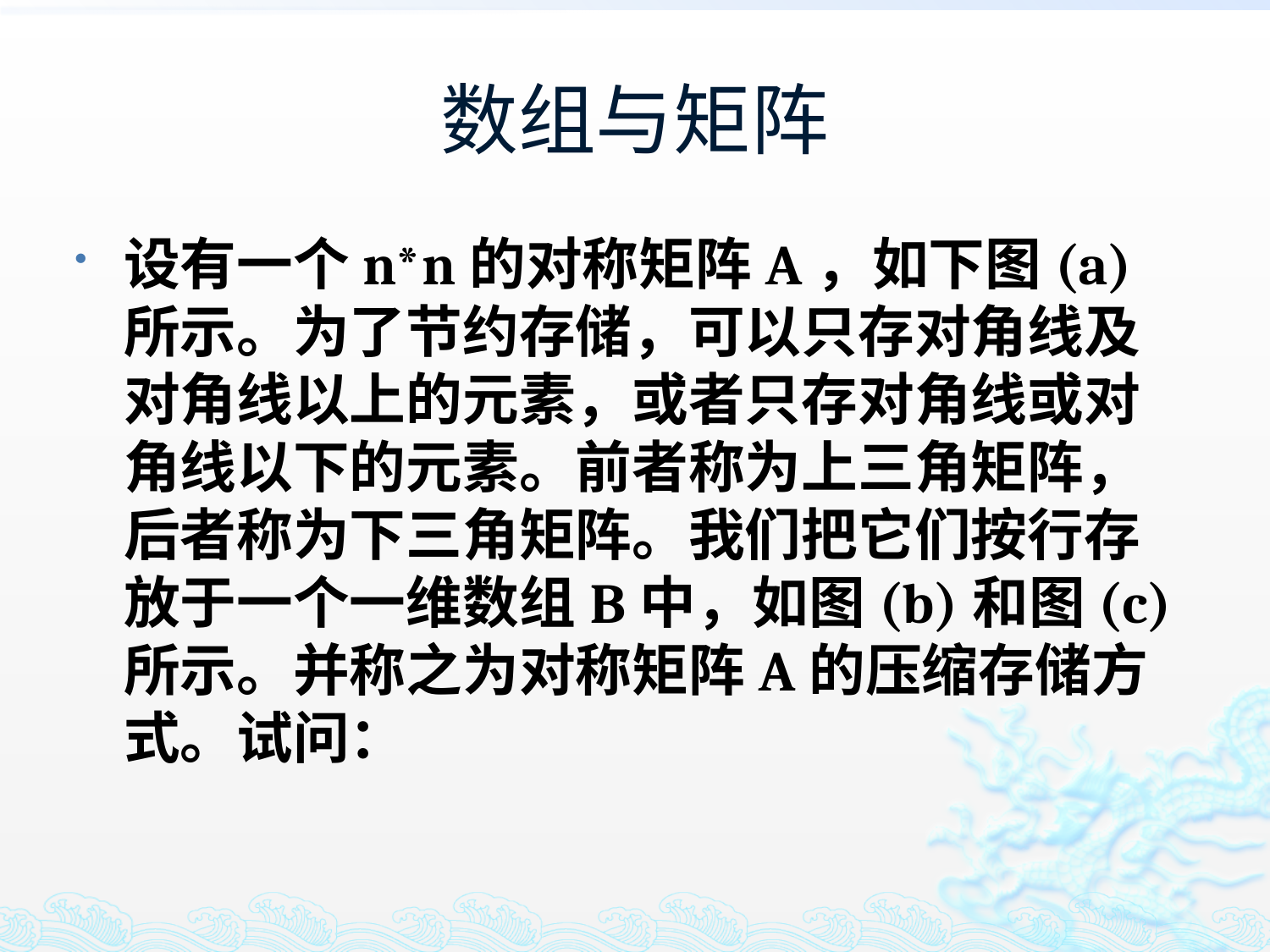

# 数组与矩阵
设有一个n*n的对称矩阵A，如下图(a)所示。为了节约存储，可以只存对角线及对角线以上的元素，或者只存对角线或对角线以下的元素。前者称为上三角矩阵，后者称为下三角矩阵。我们把它们按行存放于一个一维数组B中，如图(b)和图(c)所示。并称之为对称矩阵A的压缩存储方式。试问：